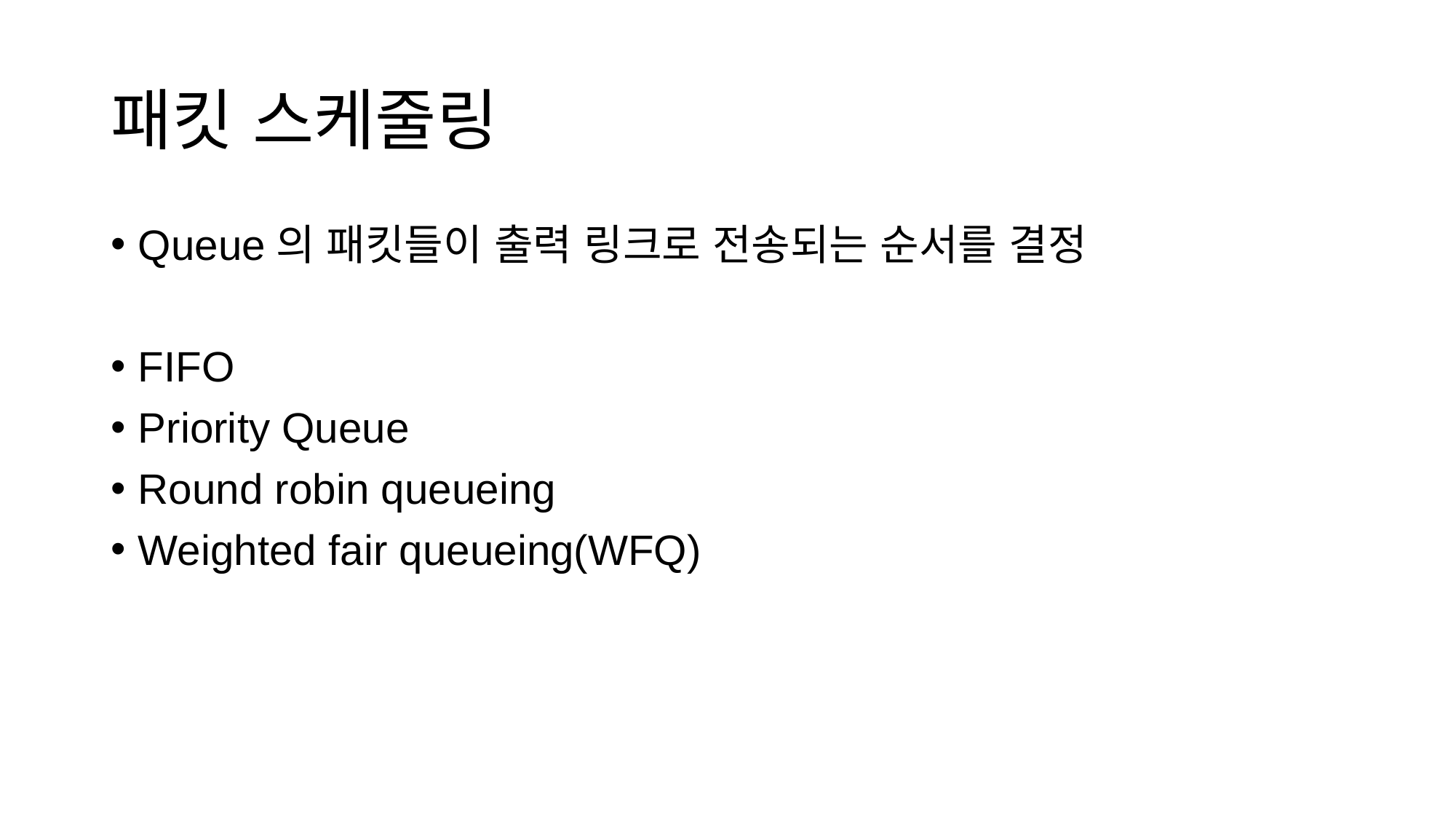

# 패킷 스케줄링
Queue의 패킷들이 출력 링크로 전송되는 순서를 결정

FIFO
Priority Queue
Round robin queueing
Weighted fair queueing(WFQ)